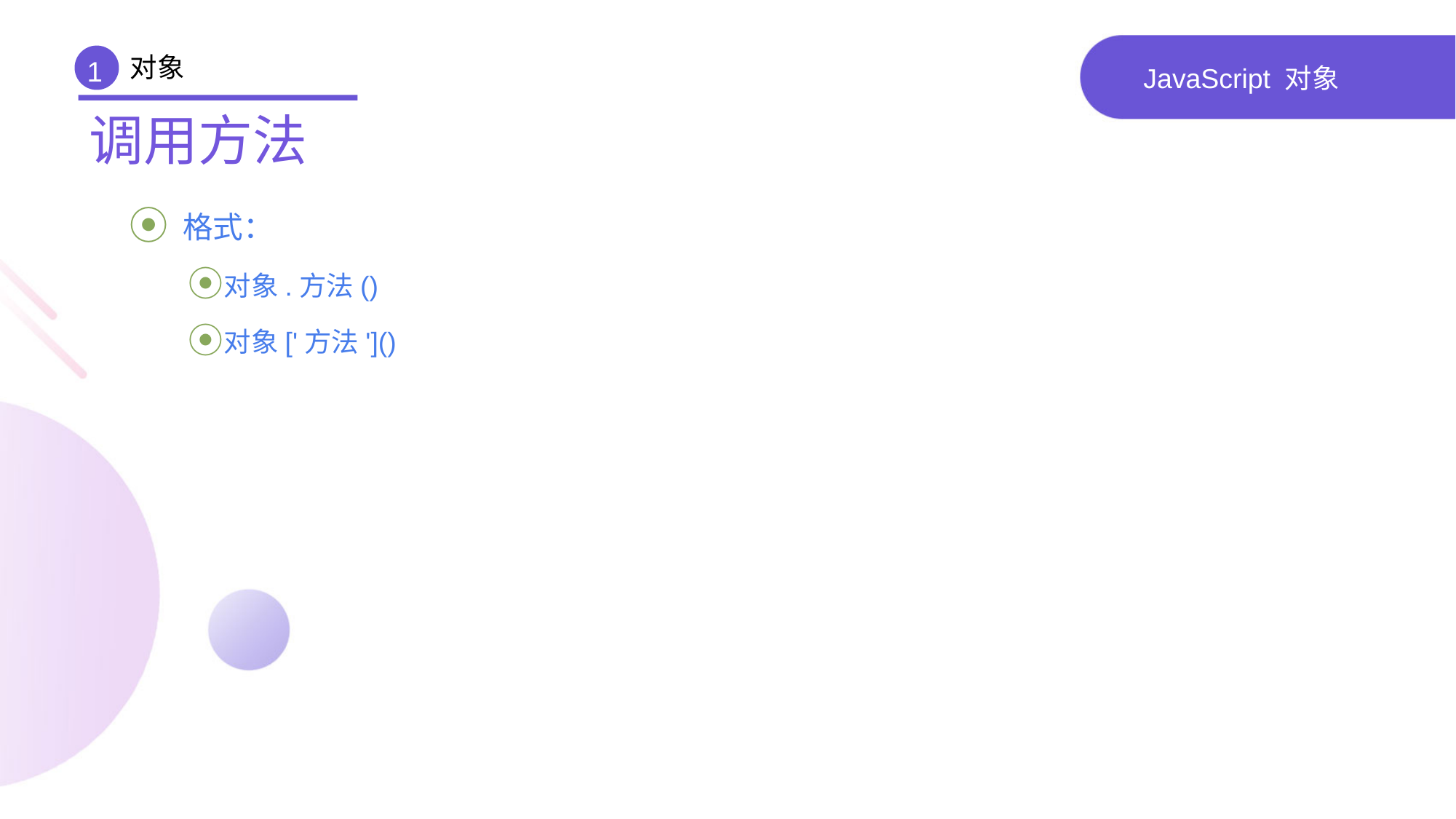

对象
1
# JavaScript 对象
调用方法
 格式：
对象.方法()
对象['方法']()